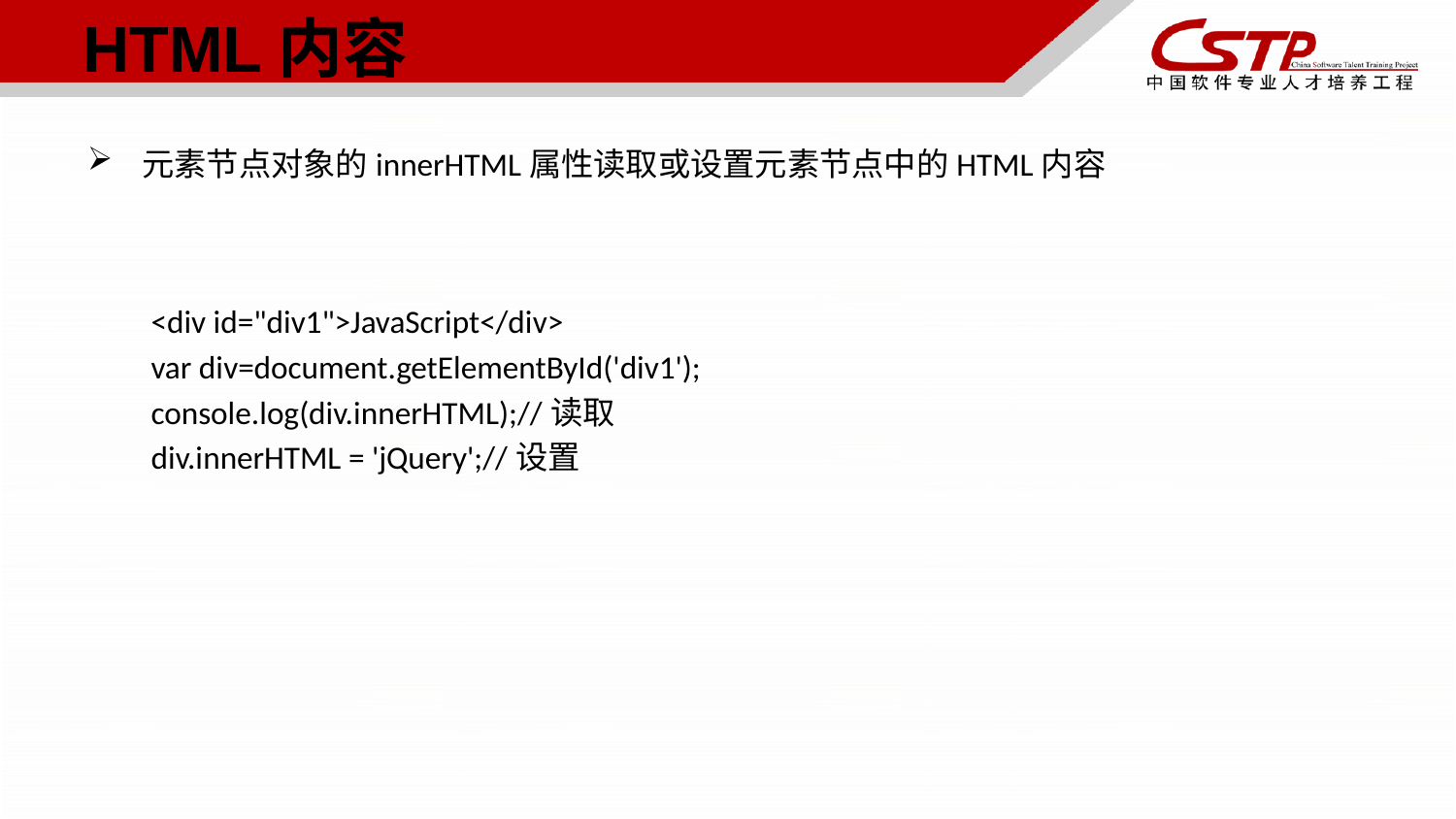

# HTML内容
元素节点对象的innerHTML属性读取或设置元素节点中的HTML内容

<div id="div1">JavaScript</div>
var div=document.getElementById('div1');
console.log(div.innerHTML);//读取
div.innerHTML = 'jQuery';//设置